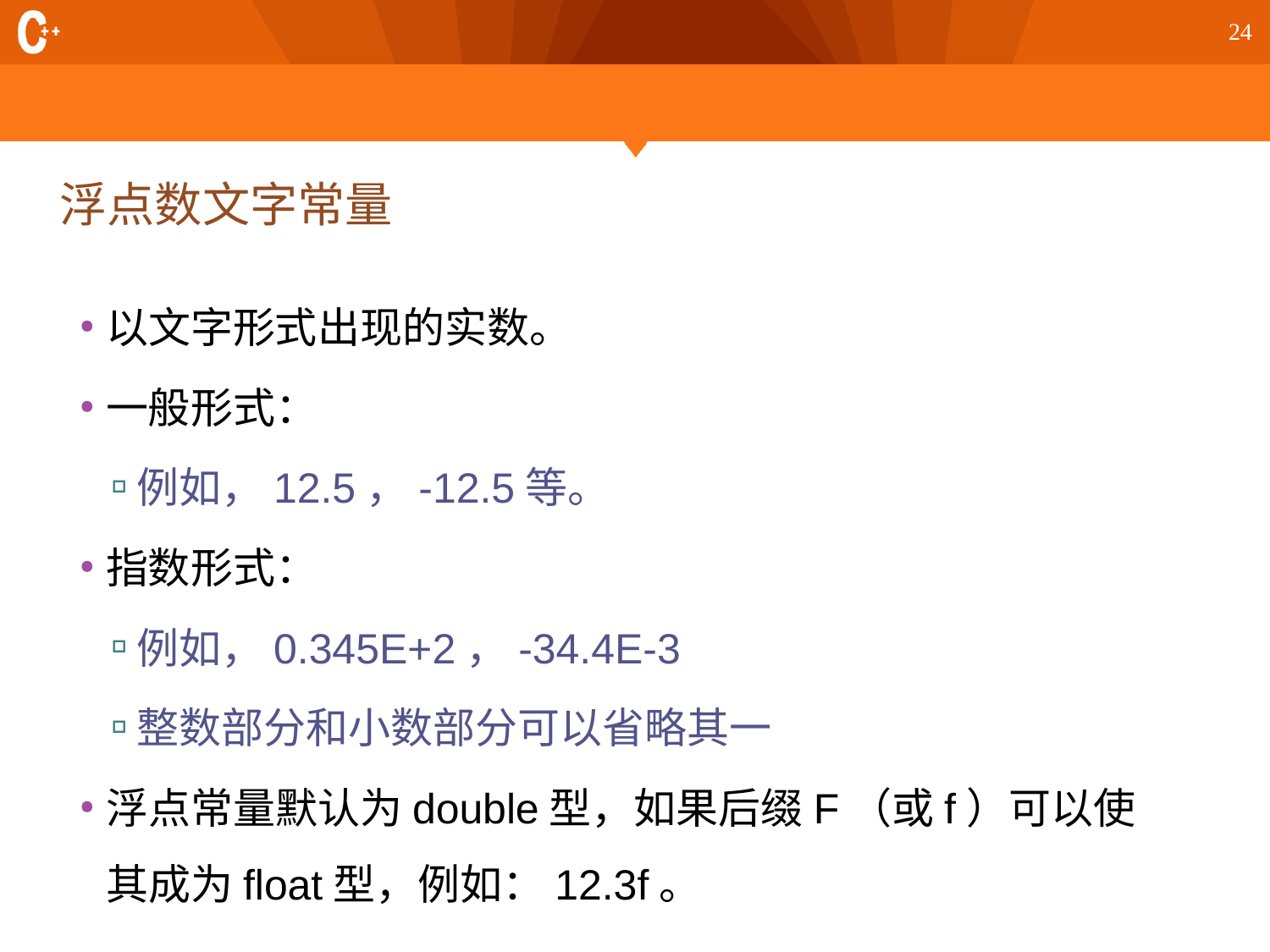

24
# 浮点数文字常量
以文字形式出现的实数。
一般形式：
例如，12.5，-12.5等。
指数形式：
例如，0.345E+2，-34.4E-3
整数部分和小数部分可以省略其一
浮点常量默认为double型，如果后缀F（或f）可以使其成为float型，例如：12.3f。